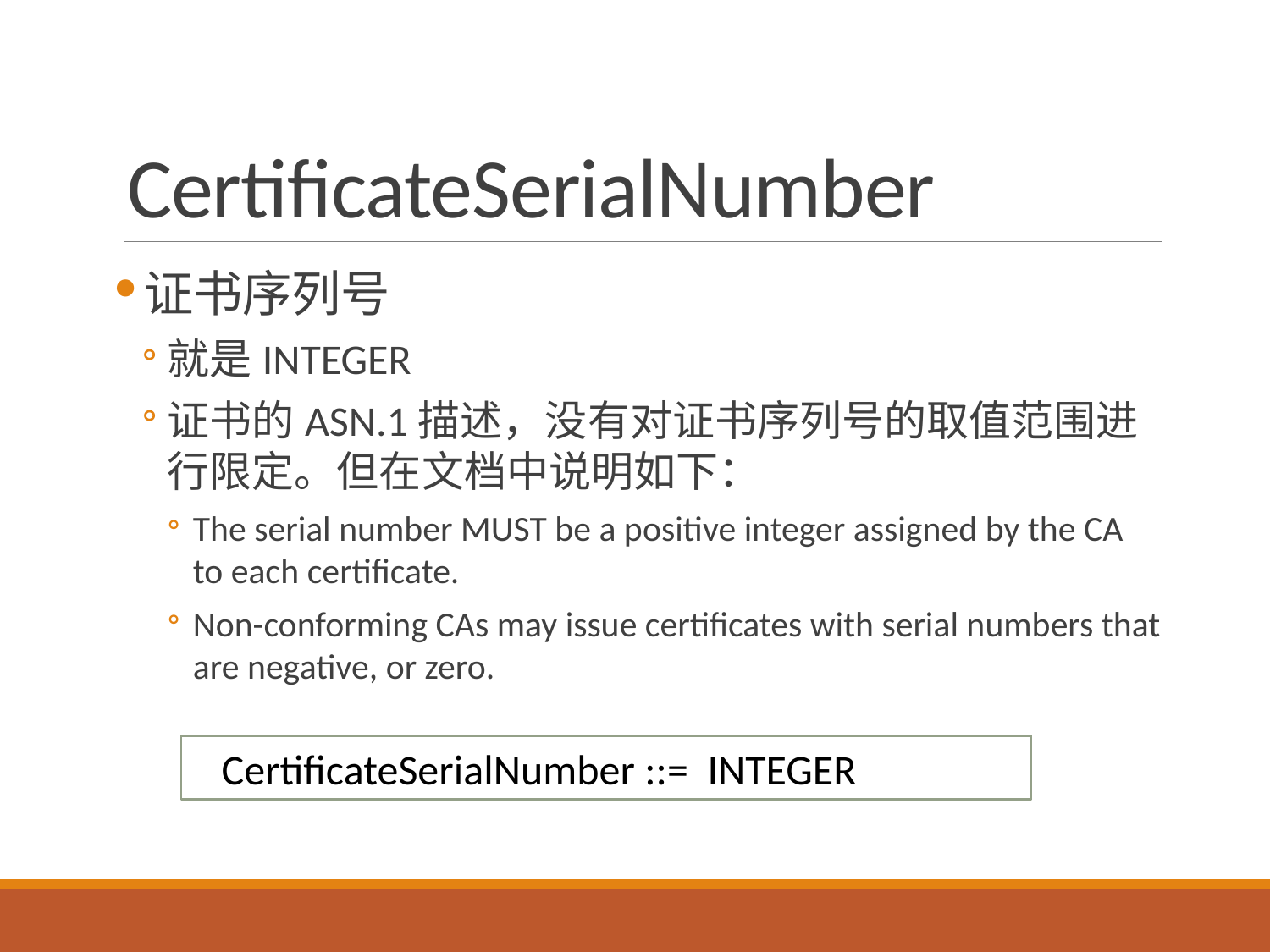

# CertificateSerialNumber
证书序列号
就是INTEGER
证书的ASN.1描述，没有对证书序列号的取值范围进行限定。但在文档中说明如下：
The serial number MUST be a positive integer assigned by the CA to each certificate.
Non-conforming CAs may issue certificates with serial numbers that are negative, or zero.
CertificateSerialNumber ::=  INTEGER
23